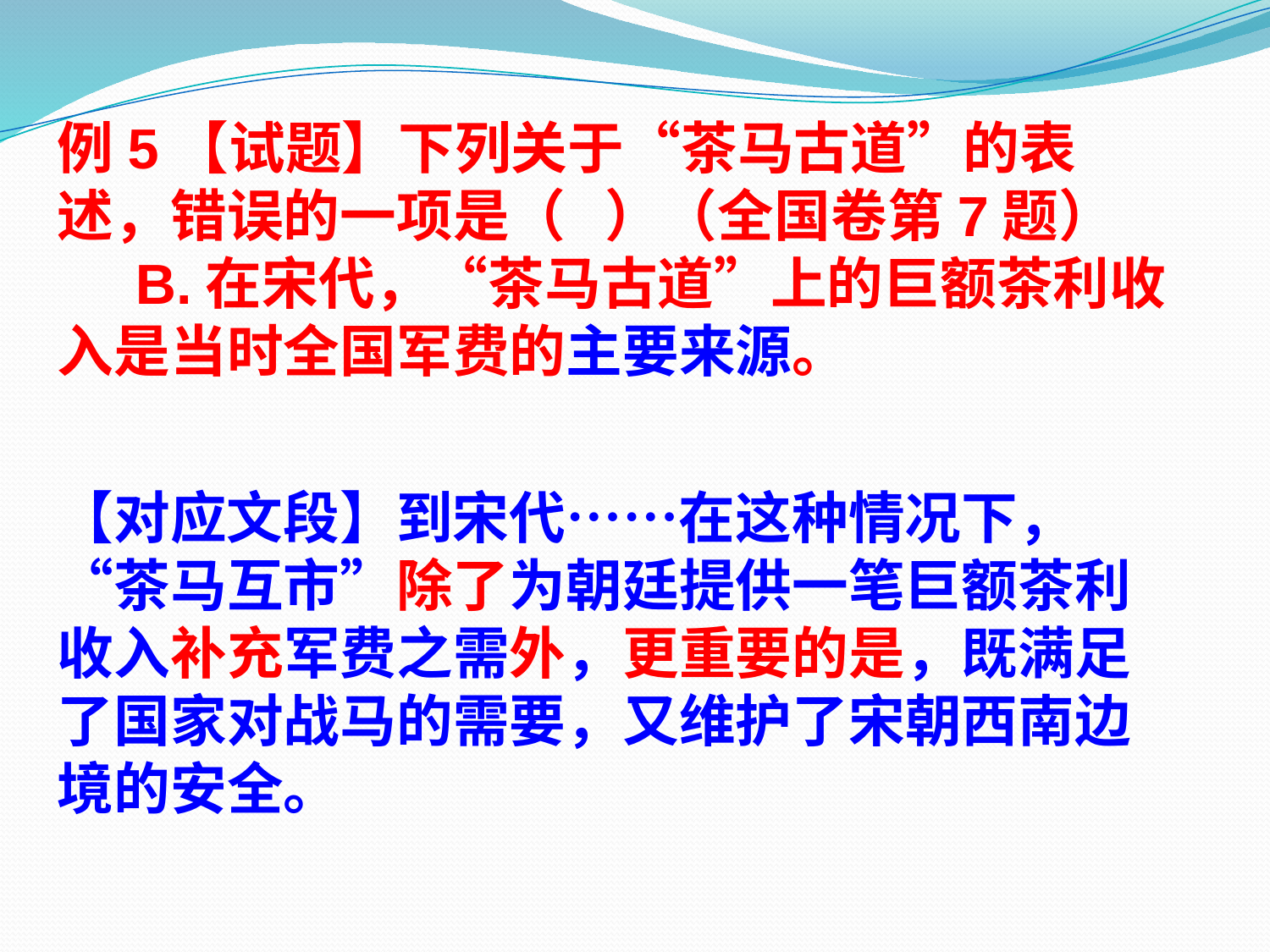

例5【试题】下列关于“茶马古道”的表述，错误的一项是（   ）（全国卷第7题）
     B.在宋代，“茶马古道”上的巨额茶利收入是当时全国军费的主要来源。
【对应文段】到宋代……在这种情况下，“茶马互市”除了为朝廷提供一笔巨额茶利收入补充军费之需外，更重要的是，既满足了国家对战马的需要，又维护了宋朝西南边境的安全。